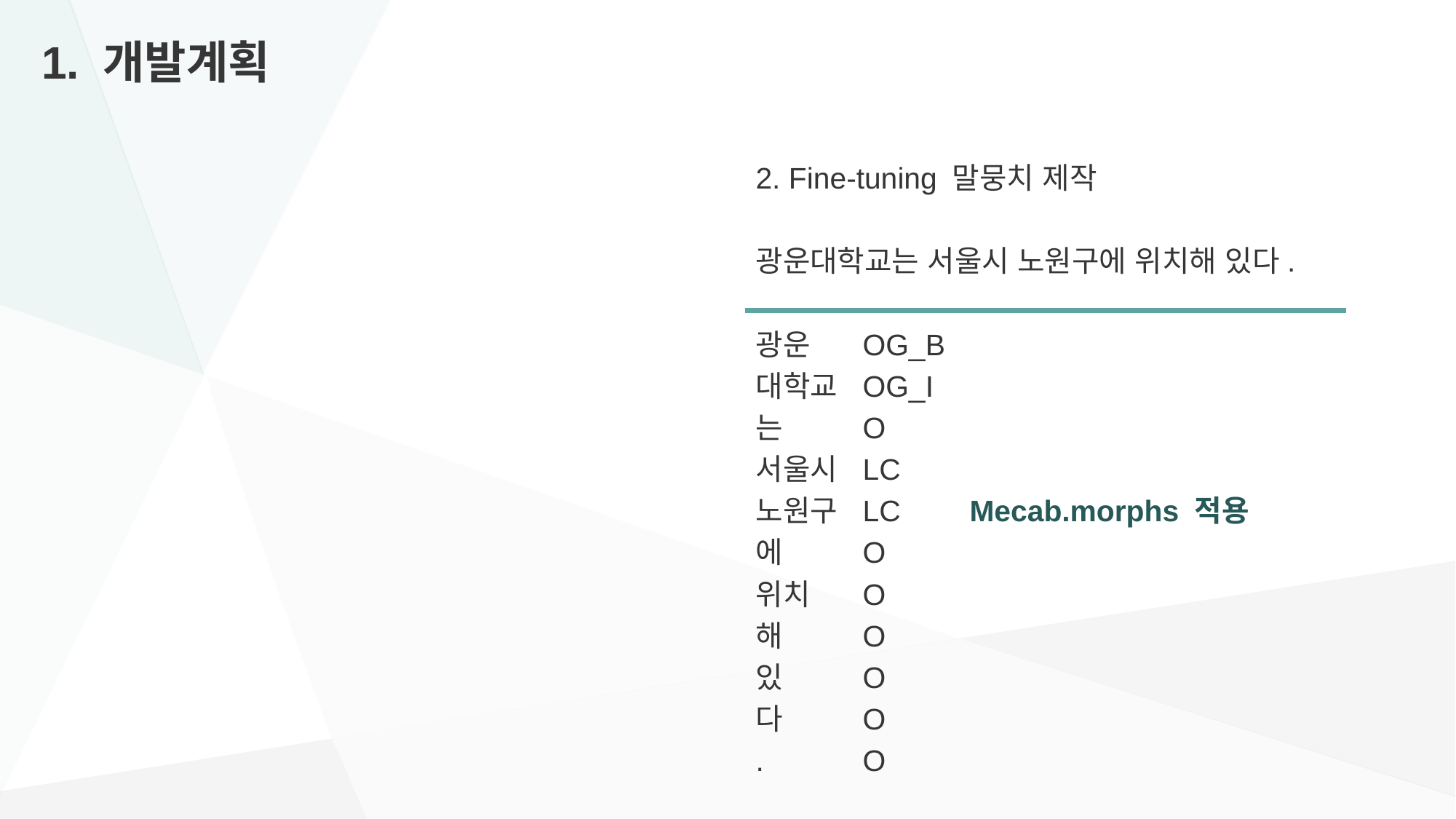

1. 개발계획

2. Fine-tuning 말뭉치 제작

광운대학교는 서울시 노원구에 위치해 있다.

광운	OG_B
대학교	OG_I
는	O
서울시	LC
노원구	LC		Mecab.morphs 적용
에	O
위치	O
해	O
있	O
다	O
.	O